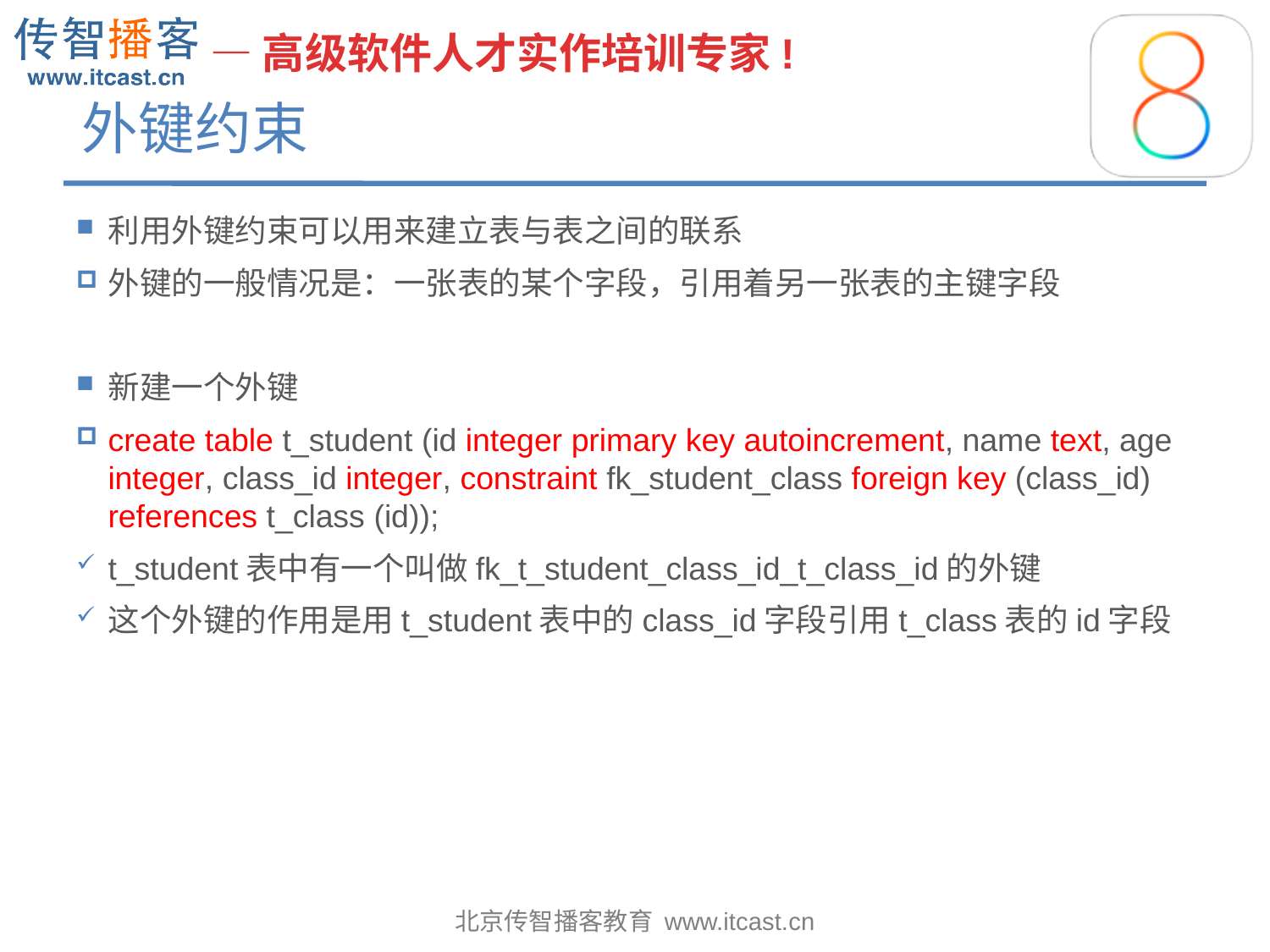

# 外键约束
利用外键约束可以用来建立表与表之间的联系
外键的一般情况是：一张表的某个字段，引用着另一张表的主键字段

新建一个外键
create table t_student (id integer primary key autoincrement, name text, age integer, class_id integer, constraint fk_student_class foreign key (class_id) references t_class (id));
t_student表中有一个叫做fk_t_student_class_id_t_class_id的外键
这个外键的作用是用t_student表中的class_id字段引用t_class表的id字段